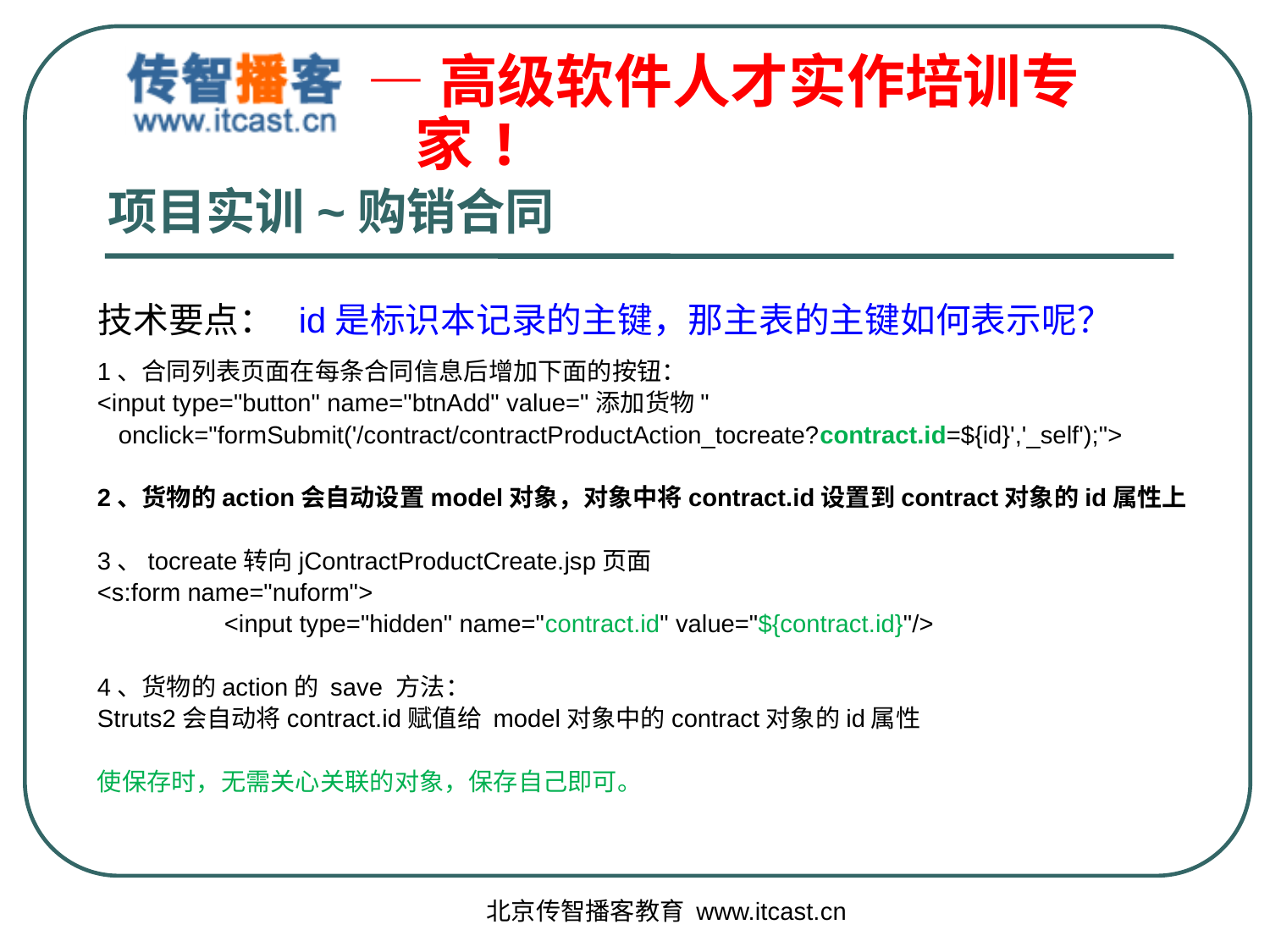

# 项目实训~购销合同
技术要点：  id是标识本记录的主键，那主表的主键如何表示呢？
1、合同列表页面在每条合同信息后增加下面的按钮：
<input type="button" name="btnAdd" value="添加货物"
   onclick="formSubmit('/contract/contractProductAction_tocreate?contract.id=${id}','_self');">

2、货物的action会自动设置model对象，对象中将contract.id设置到contract对象的id属性上

3、tocreate转向jContractProductCreate.jsp页面
<s:form name="nuform">
	<input type="hidden" name="contract.id" value="${contract.id}"/>

4、货物的action的 save 方法：
Struts2会自动将contract.id赋值给 model对象中的contract对象的id属性

使保存时，无需关心关联的对象，保存自己即可。
北京传智播客教育 www.itcast.cn